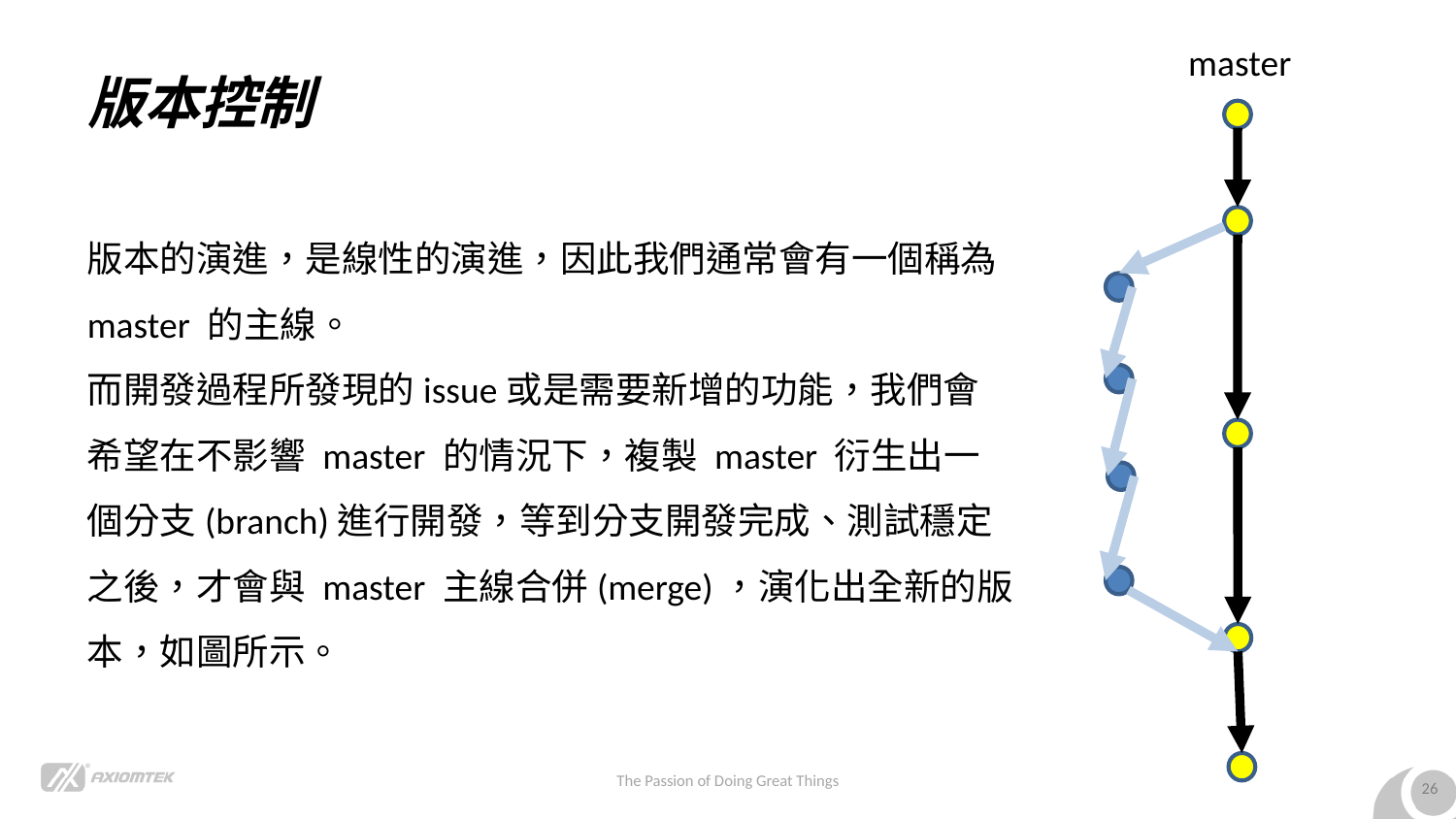

# 版本控制
master

版本的演進，是線性的演進，因此我們通常會有一個稱為 master 的主線。
而開發過程所發現的issue或是需要新增的功能，我們會希望在不影響 master 的情況下，複製 master 衍生出一個分支(branch)進行開發，等到分支開發完成、測試穩定之後，才會與 master 主線合併(merge)，演化出全新的版本，如圖所示。